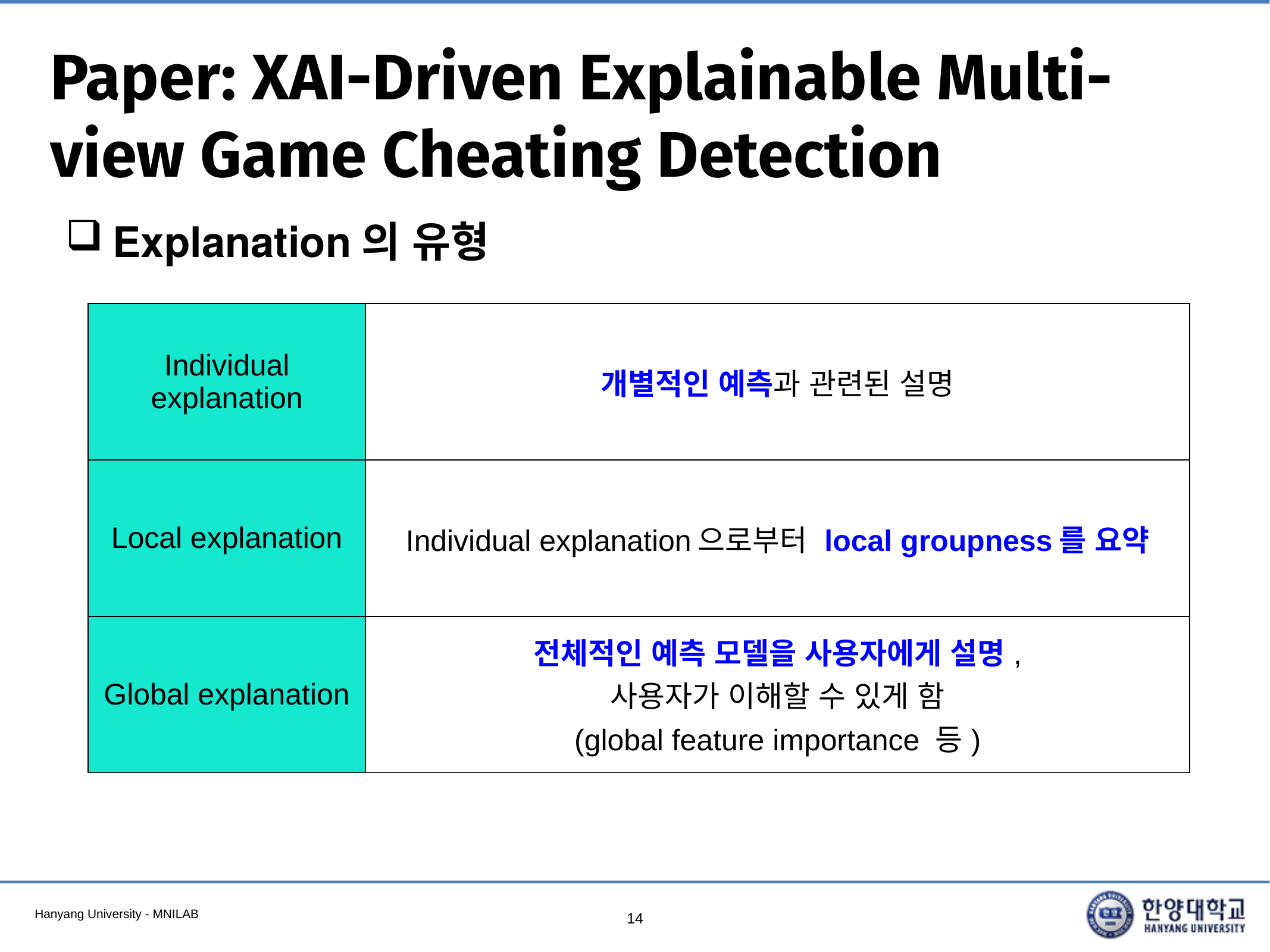

# Paper: XAI-Driven Explainable Multi-view Game Cheating Detection
Explanation의 유형
| Individual explanation | 개별적인 예측과 관련된 설명 |
| --- | --- |
| Local explanation | Individual explanation으로부터 local groupness를 요약 |
| Global explanation | 전체적인 예측 모델을 사용자에게 설명, 사용자가 이해할 수 있게 함 (global feature importance 등) |
14